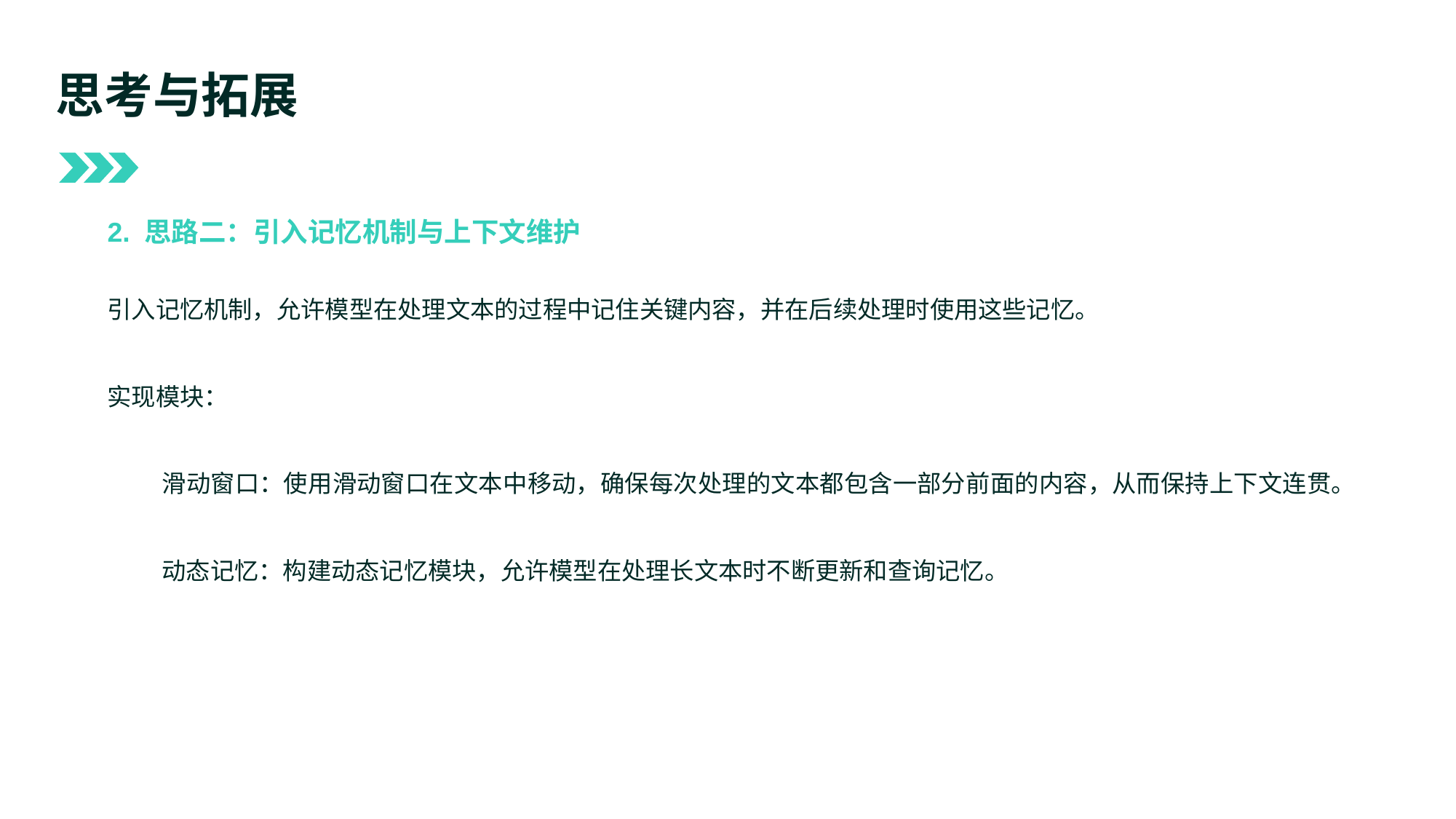

思考与拓展

2. 思路二：引入记忆机制与上下文维护

引入记忆机制，允许模型在处理文本的过程中记住关键内容，并在后续处理时使用这些记忆。

实现模块：

滑动窗口：使用滑动窗口在文本中移动，确保每次处理的文本都包含一部分前面的内容，从而保持上下文连贯。

动态记忆：构建动态记忆模块，允许模型在处理长文本时不断更新和查询记忆。重要性。